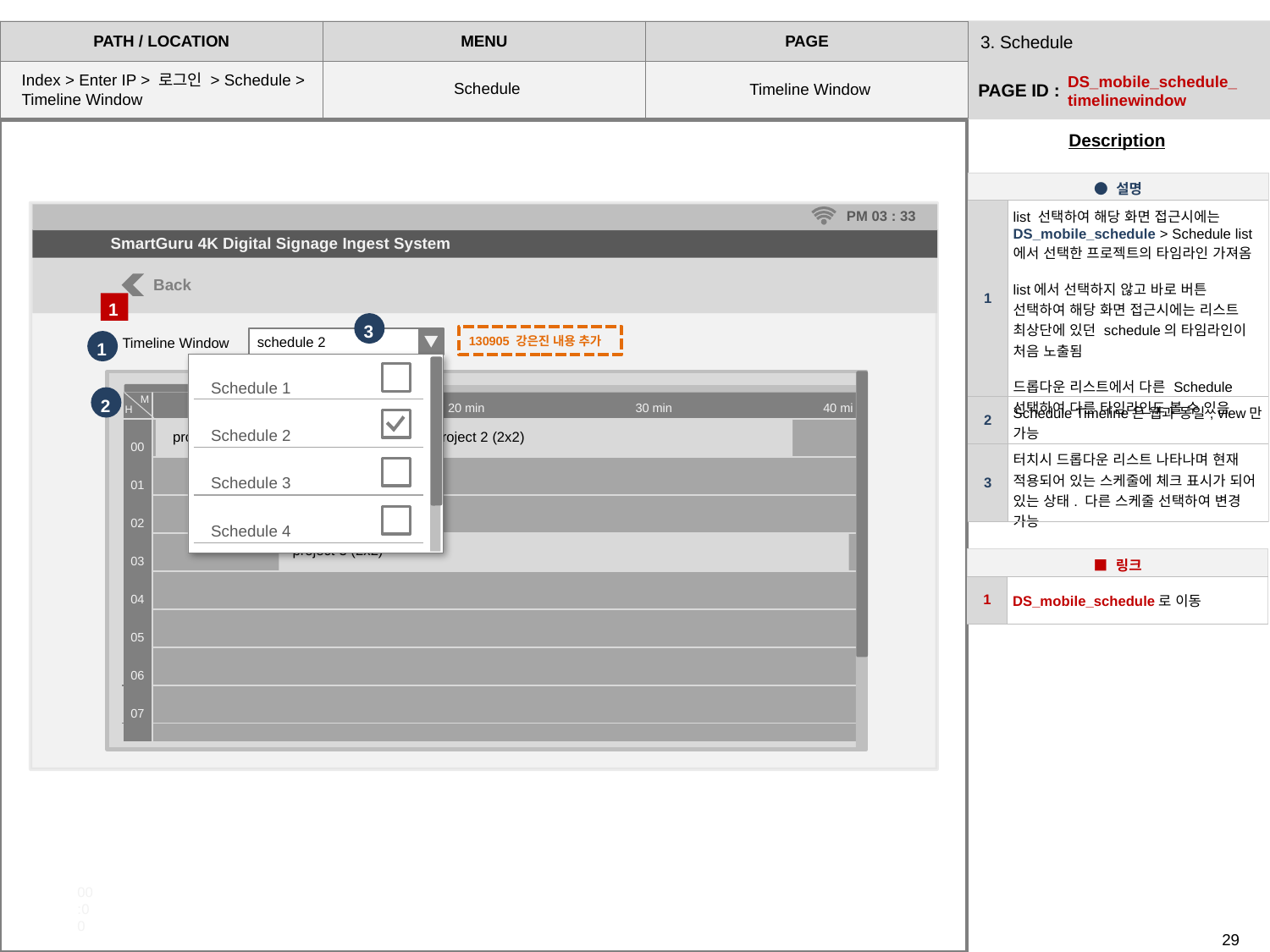

3. Schedule

Index > Enter IP > 로그인 > Schedule >
Timeline Window
DS_mobile_schedule_timelinewindow
Schedule
Timeline Window
| ● 설명 |  |
| --- | --- |
| 1 | list 선택하여 해당 화면 접근시에는 DS\_mobile\_schedule > Schedule list에서 선택한 프로젝트의 타임라인 가져옴 list에서 선택하지 않고 바로 버튼 선택하여 해당 화면 접근시에는 리스트 최상단에 있던 schedule의 타임라인이 처음 노출됨 드롭다운 리스트에서 다른 Schedule선택하여 다른 타임라인도 볼 수 있음 |
| 2 | Schedule Timeline은 웹과 동일, view만 가능 |
| 3 | 터치시 드롭다운 리스트 나타나며 현재 적용되어 있는 스케줄에 체크 표시가 되어 있는 상태. 다른 스케줄 선택하여 변경 가능 |
PM 03 : 33

SmartGuru 4K Digital Signage Ingest System

Back

1

3

1

schedule 2

130905 강은진 내용 추가
Timeline Window
Schedule 1
Schedule 2
Schedule 3
Schedule 4

2

|  |  |
| --- | --- |
|  |  |
|  |  |
|  |  |
|  |  |
|  |  |
|  |  |
|  |  |
|  |  |
|  |  |
M
10 min
20 min
30 min
40 mi
H

project 1 (2x2)
project 2 (2x2)
00
01
02

project 3 (2x2)
03
| ■ 링크 |  |
| --- | --- |
| 1 | DS\_mobile\_schedule로 이동 |
04
05
06
07
00:00
29